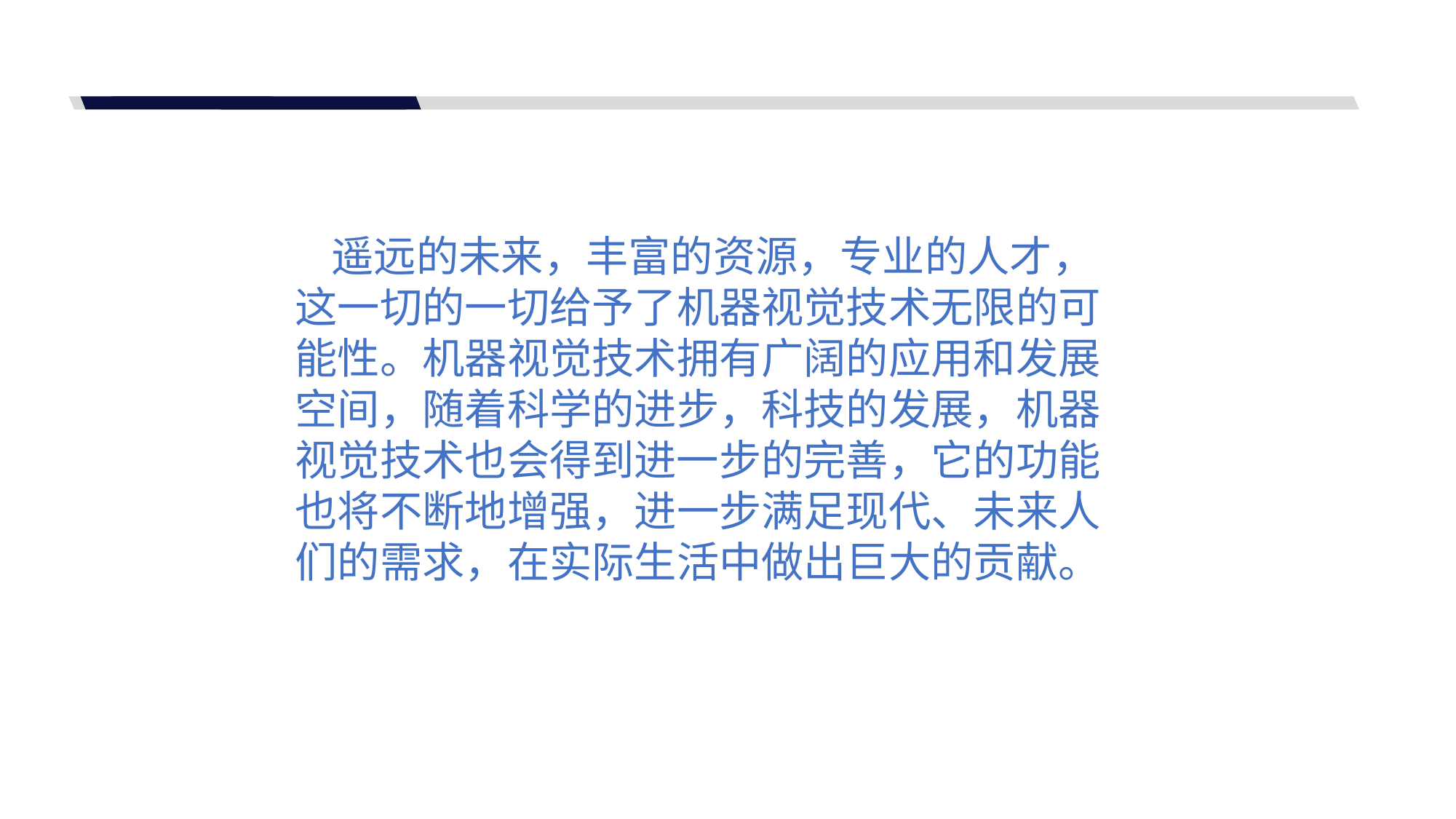

遥远的未来，丰富的资源，专业的人才，这一切的一切给予了机器视觉技术无限的可能性。机器视觉技术拥有广阔的应用和发展空间，随着科学的进步，科技的发展，机器视觉技术也会得到进一步的完善，它的功能也将不断地增强，进一步满足现代、未来人们的需求，在实际生活中做出巨大的贡献。